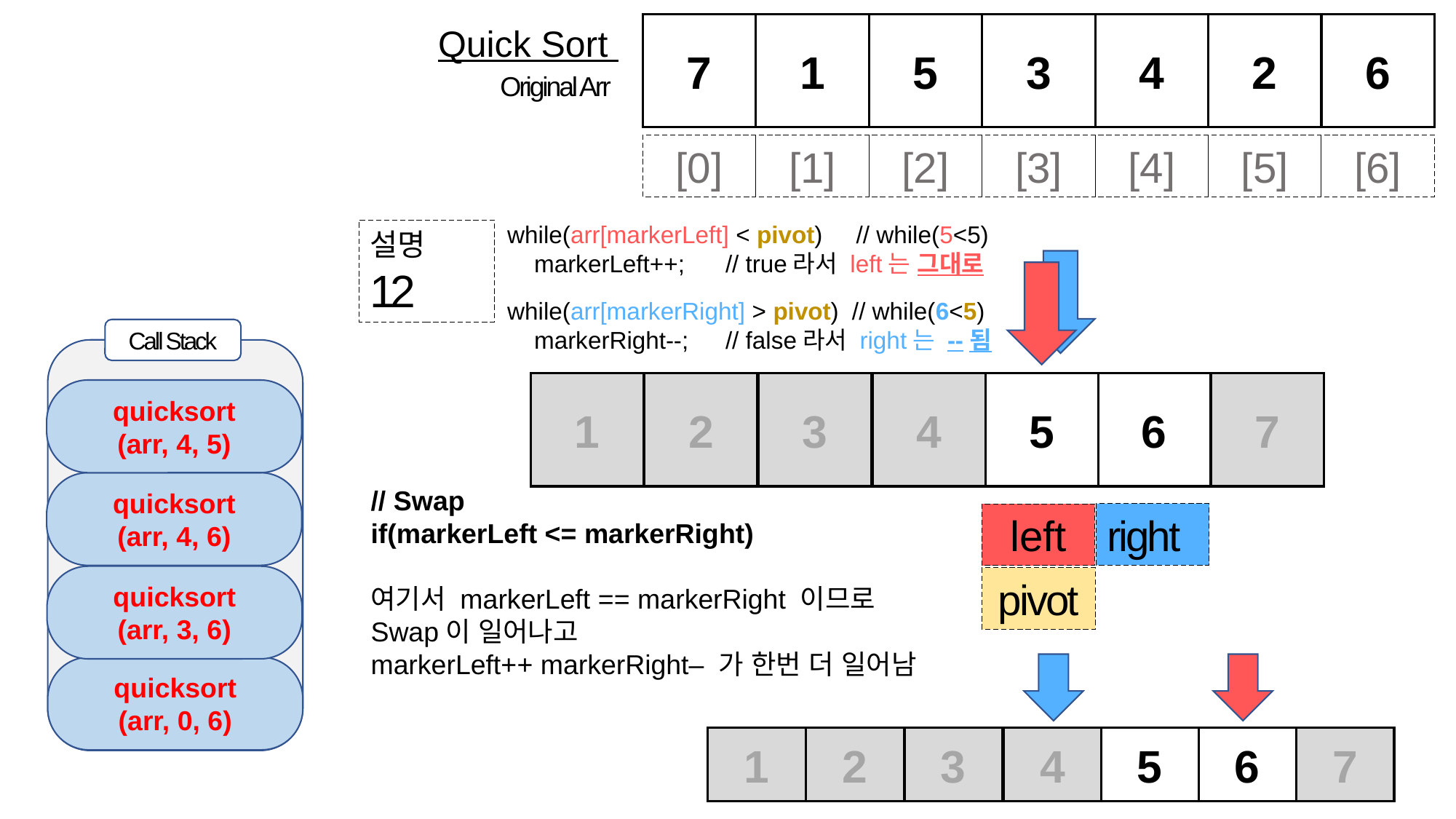

6
3
4
2
7
1
5
Quick Sort
Original Arr
[3]
[4]
[5]
[6]
[0]
[1]
[2]
while(arr[markerLeft] < pivot)     // while(5<5)
    markerLeft++;	// true라서 left는 그대로

while(arr[markerRight] > pivot)  // while(6<5)
    markerRight--;	// false라서 right는 --됨

설명 12

Call Stack

quicksort
(arr, 0, 6)
2
3
4
5
6
7
1
quicksort
(arr, 4, 5)
quicksort
(arr, 4, 6)
// Swap
if(markerLeft <= markerRight)

여기서 markerLeft == markerRight 이므로
Swap이 일어나고
markerLeft++ markerRight– 가 한번 더 일어남
right
left
quicksort
(arr, 3, 6)
pivot

2
3
4
5
6
7
1